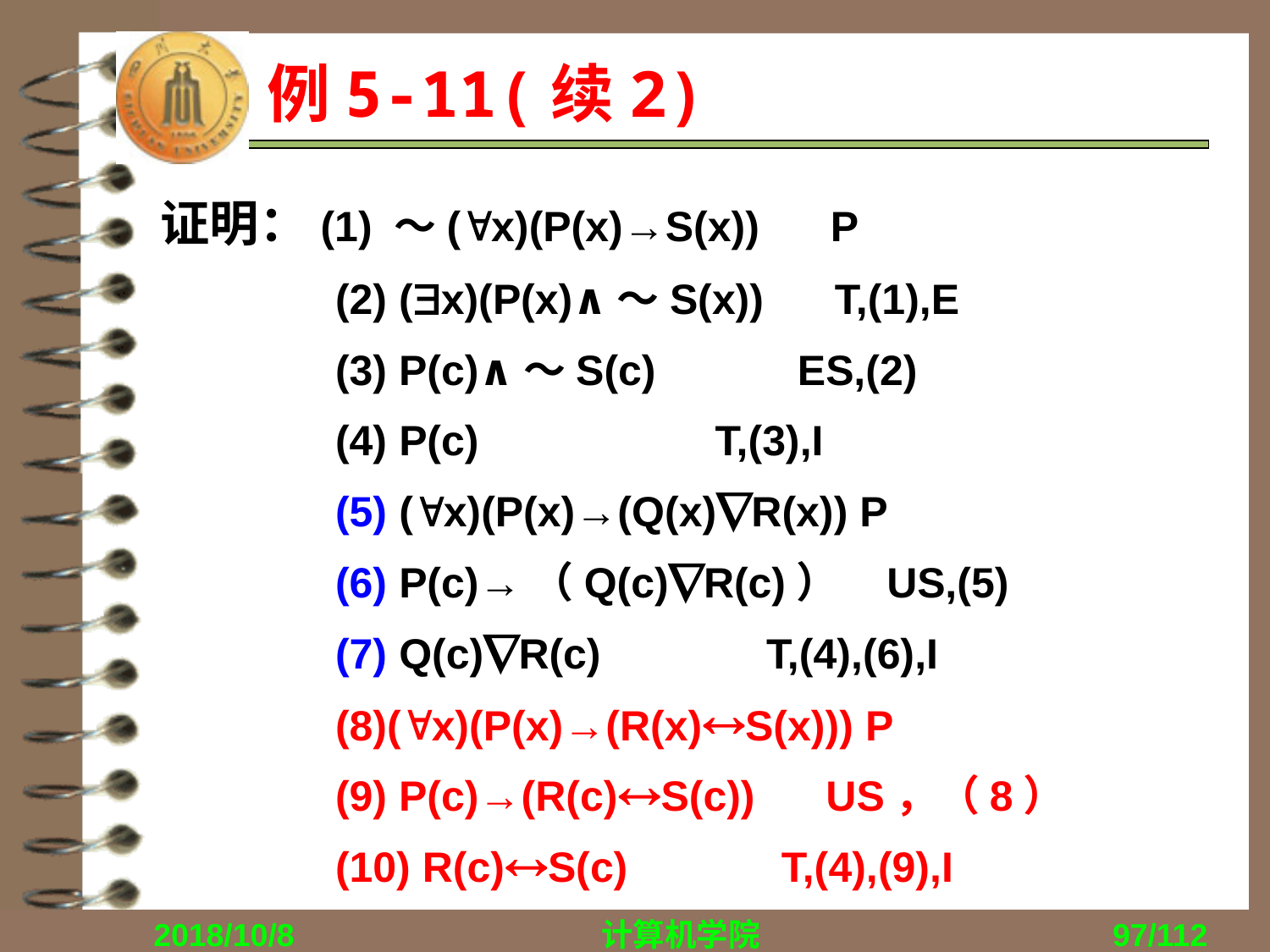

# 例5-11(续2)
证明：(1) ～(∀x)(P(x)→S(x))      P
		(2) (∃x)(P(x)∧～S(x))      T,(1),E
		(3) P(c)∧～S(c)            ES,(2)
		(4) P(c)                    T,(3),I
		(5) (∀x)(P(x)→(Q(x)∇R(x)) P
		(6) P(c)→（Q(c)∇R(c)）    US,(5)
		(7) Q(c)∇R(c)              T,(4),(6),I
		(8)(∀x)(P(x)→(R(x)↔S(x))) P
		(9) P(c)→(R(c)↔S(c))      US，（8）
		(10) R(c)↔S(c)             T,(4),(9),I
2018/10/8
计算机学院
97/112